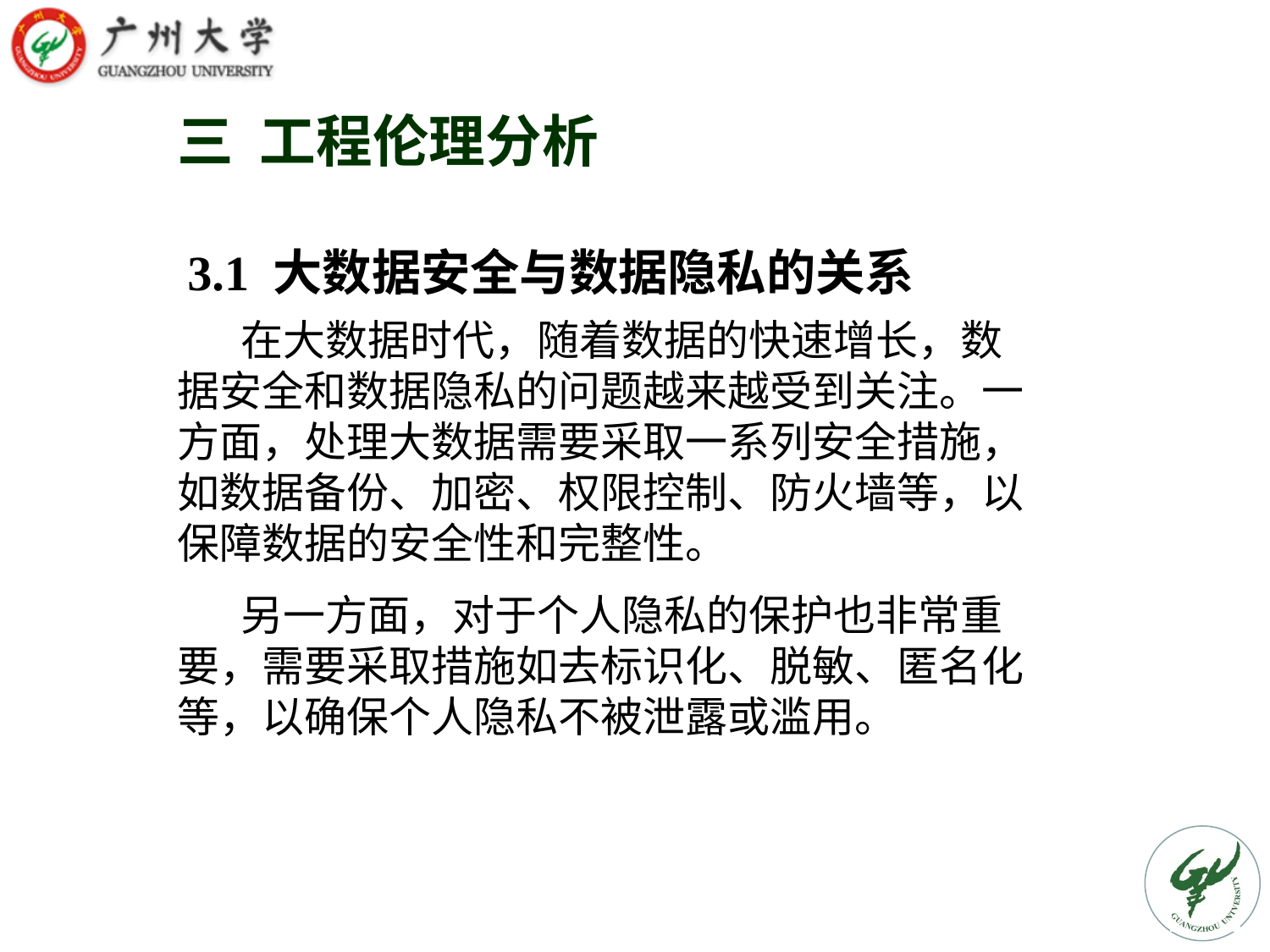

# 三  工程伦理分析
3.1 大数据安全与数据隐私的关系
在大数据时代，随着数据的快速增长，数据安全和数据隐私的问题越来越受到关注。一方面，处理大数据需要采取一系列安全措施，如数据备份、加密、权限控制、防火墙等，以保障数据的安全性和完整性。
另一方面，对于个人隐私的保护也非常重要，需要采取措施如去标识化、脱敏、匿名化等，以确保个人隐私不被泄露或滥用。
13